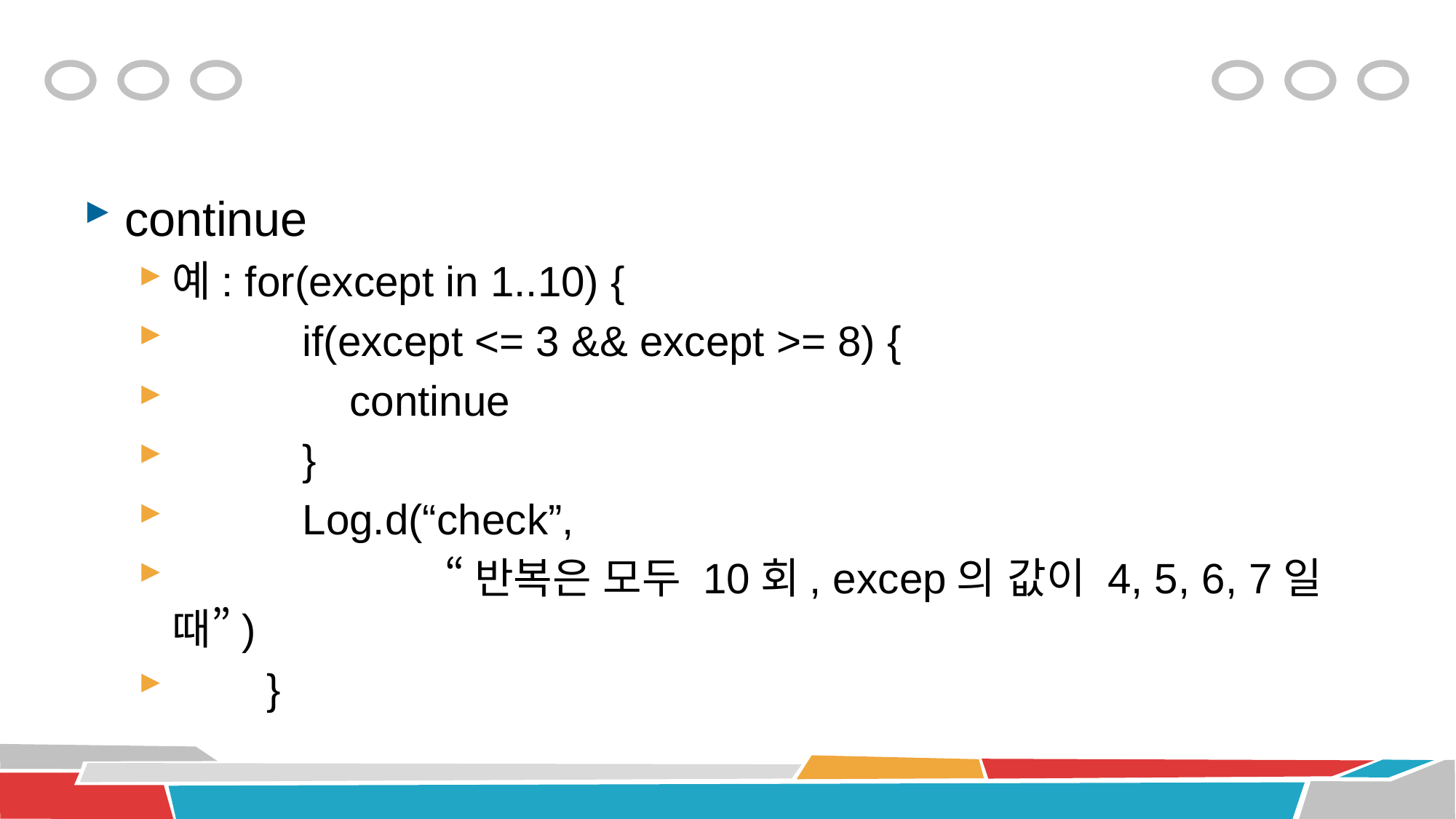

#
continue
예: for(except in 1..10) {
           if(except <= 3 && except >= 8) {
               continue
           }
           Log.d(“check”,
                       “반복은 모두 10회, excep의 값이 4, 5, 6, 7일때”)
        }